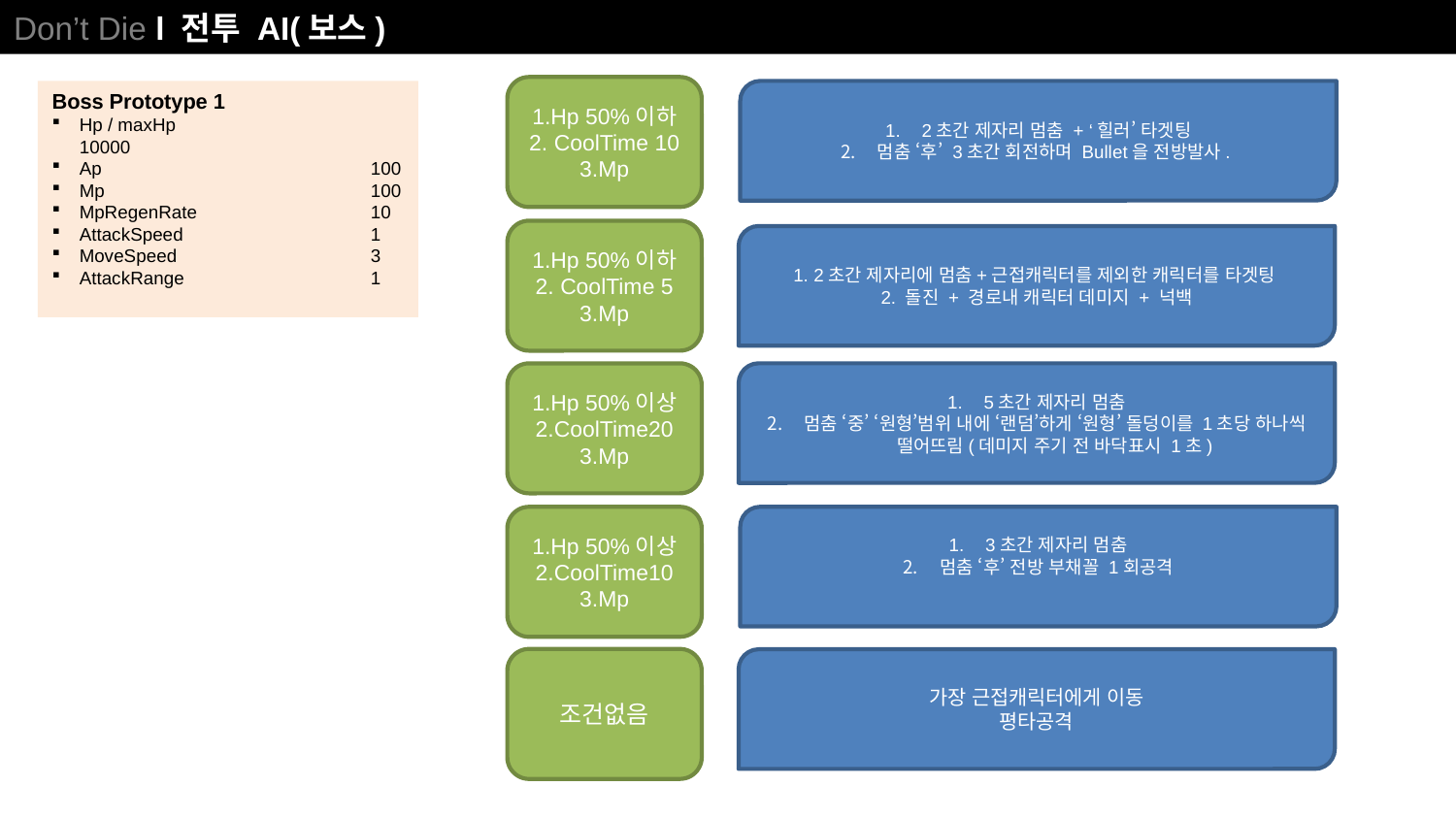

Don’t Die l 전투 AI(보스)
1.Hp 50%이하
2. CoolTime 10
3.Mp
Boss Prototype 1
Hp / maxHp		10000
Ap		100
Mp		100
MpRegenRate		10
AttackSpeed		1
MoveSpeed		3
AttackRange		1

2초간 제자리 멈춤 + ‘힐러’ 타겟팅
멈춤 ‘후’ 3초간 회전하며 Bullet을 전방발사.
1.Hp 50%이하
2. CoolTime 5
3.Mp
1. 2초간 제자리에 멈춤+근접캐릭터를 제외한 캐릭터를 타겟팅
2. 돌진 + 경로내 캐릭터 데미지 + 넉백
1.Hp 50%이상
2.CoolTime20
3.Mp
5초간 제자리 멈춤
멈춤 ‘중’ ‘원형’범위 내에 ‘랜덤’하게 ‘원형’ 돌덩이를 1초당 하나씩 떨어뜨림(데미지 주기 전 바닥표시 1초)
1.Hp 50%이상
2.CoolTime10
3.Mp
3초간 제자리 멈춤
멈춤 ‘후’ 전방 부채꼴 1회공격

조건없음
가장 근접캐릭터에게 이동
평타공격